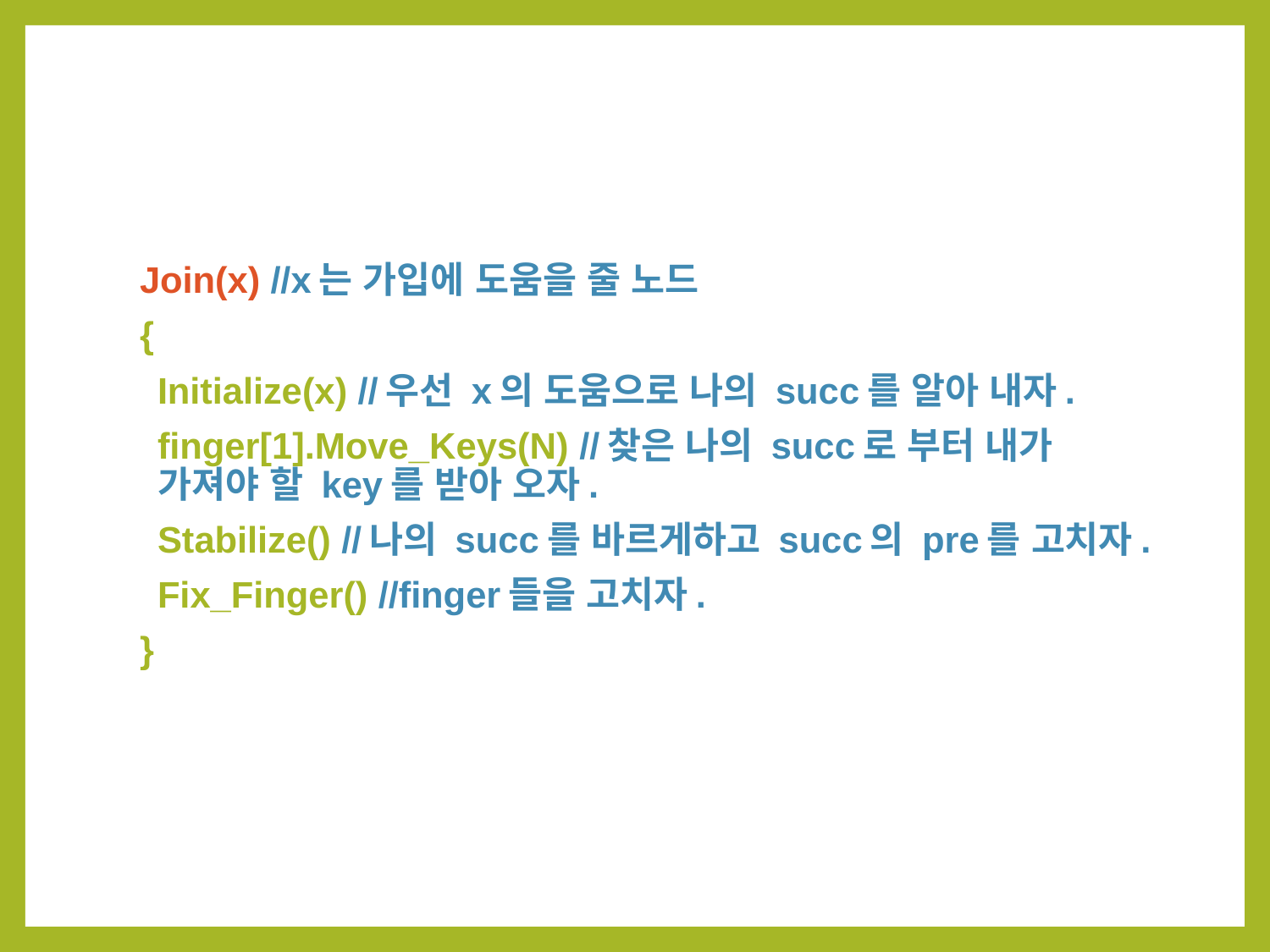

Join(x) //x는 가입에 도움을 줄 노드
{
	Initialize(x) //우선 x의 도움으로 나의 succ를 알아 내자.
	finger[1].Move_Keys(N) //찾은 나의 succ로 부터 내가 가져야 할 key를 받아 오자.
	Stabilize() //나의 succ를 바르게하고 succ의 pre를 고치자.
	Fix_Finger() //finger들을 고치자.
}